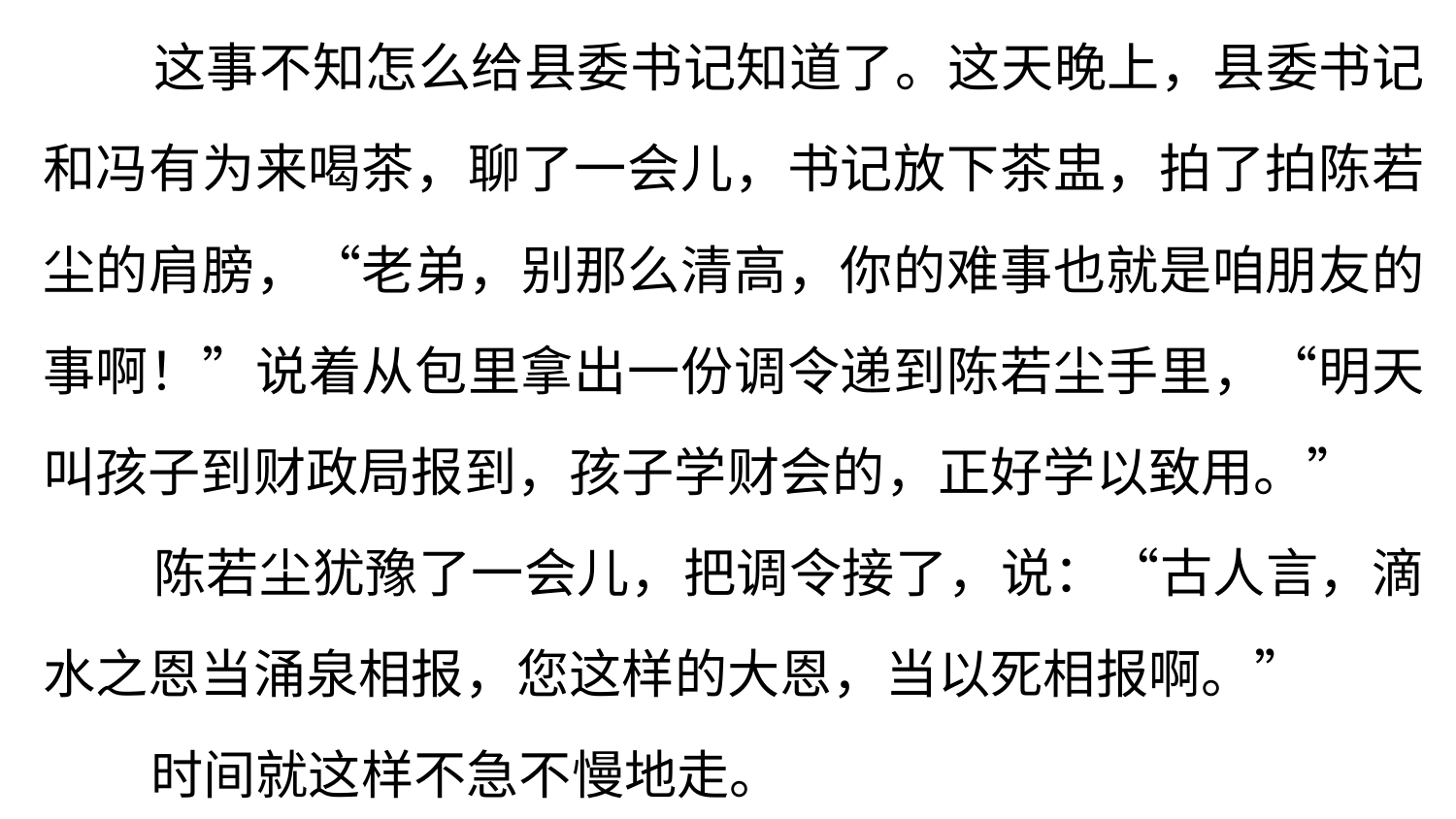

这事不知怎么给县委书记知道了。这天晚上，县委书记和冯有为来喝茶，聊了一会儿，书记放下茶盅，拍了拍陈若尘的肩膀，“老弟，别那么清高，你的难事也就是咱朋友的事啊！”说着从包里拿出一份调令递到陈若尘手里，“明天叫孩子到财政局报到，孩子学财会的，正好学以致用。”
        陈若尘犹豫了一会儿，把调令接了，说：“古人言，滴水之恩当涌泉相报，您这样的大恩，当以死相报啊。”
        时间就这样不急不慢地走。